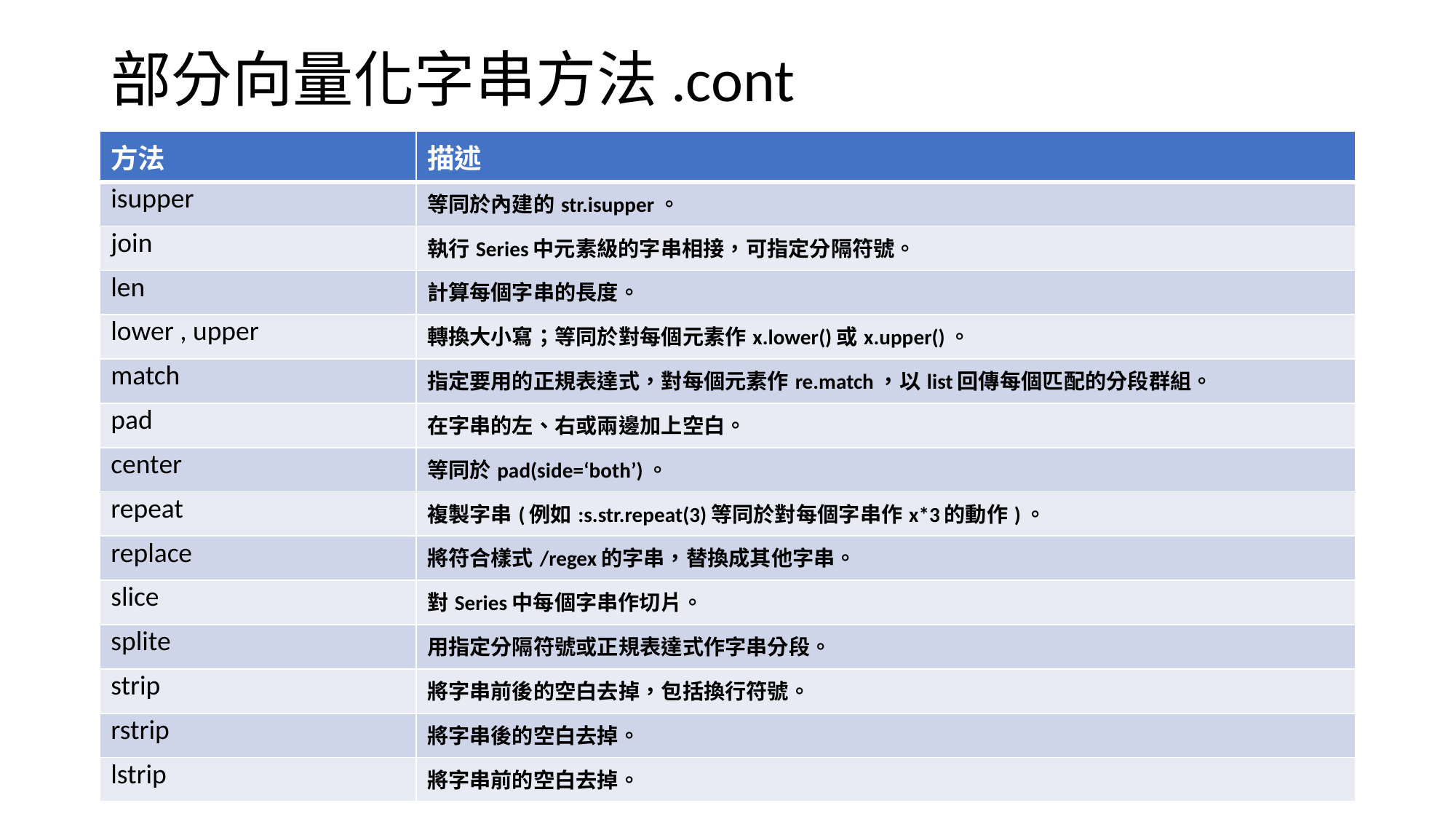

# 部分向量化字串方法.cont
| 方法 | 描述 |
| --- | --- |
| isupper | 等同於內建的str.isupper。 |
| join | 執行Series中元素級的字串相接，可指定分隔符號。 |
| len | 計算每個字串的長度。 |
| lower , upper | 轉換大小寫；等同於對每個元素作x.lower()或x.upper()。 |
| match | 指定要用的正規表達式，對每個元素作re.match，以list回傳每個匹配的分段群組。 |
| pad | 在字串的左、右或兩邊加上空白。 |
| center | 等同於pad(side=‘both’)。 |
| repeat | 複製字串(例如:s.str.repeat(3)等同於對每個字串作x\*3的動作)。 |
| replace | 將符合樣式/regex的字串，替換成其他字串。 |
| slice | 對Series中每個字串作切片。 |
| splite | 用指定分隔符號或正規表達式作字串分段。 |
| strip | 將字串前後的空白去掉，包括換行符號。 |
| rstrip | 將字串後的空白去掉。 |
| lstrip | 將字串前的空白去掉。 |